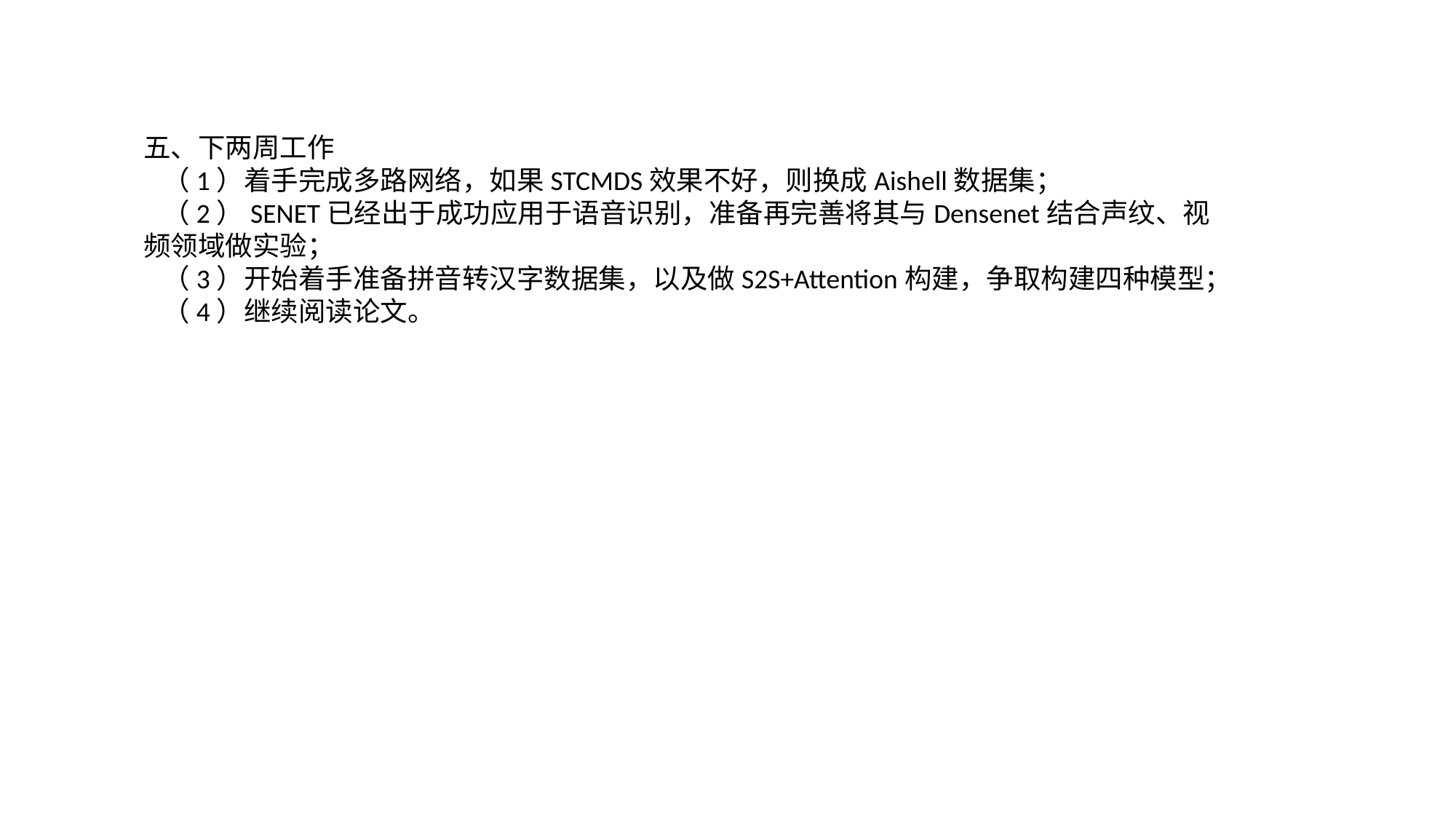

五、下两周工作
  （1）着手完成多路网络，如果STCMDS效果不好，则换成Aishell数据集；
  （2）SENET已经出于成功应用于语音识别，准备再完善将其与Densenet结合声纹、视频领域做实验；
  （3）开始着手准备拼音转汉字数据集，以及做S2S+Attention构建，争取构建四种模型；
  （4）继续阅读论文。